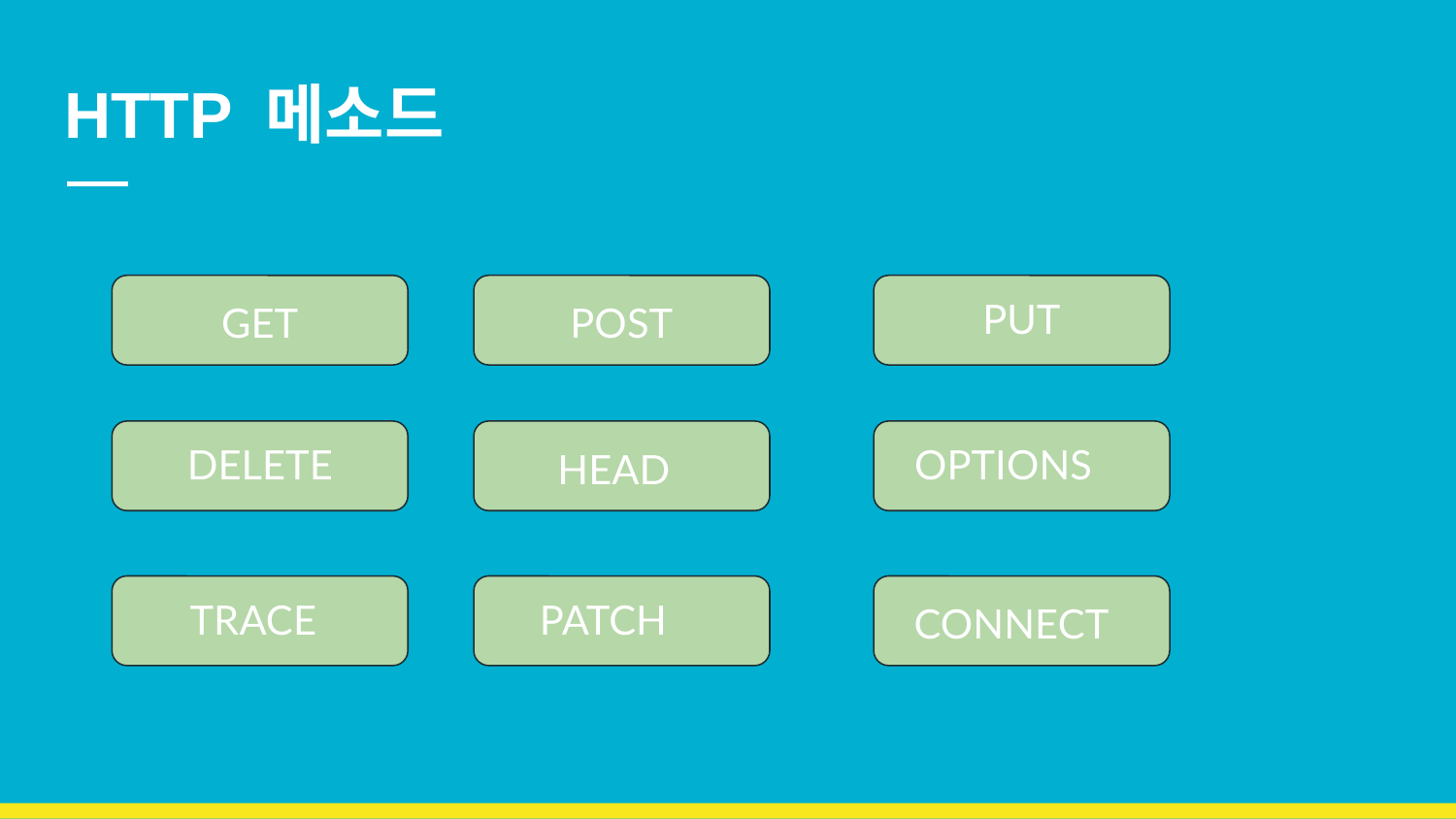

# HTTP 메소드

GET

POST

PUT

DELETE

HEAD

OPTIONS

TRACE

PATCH

CONNECT